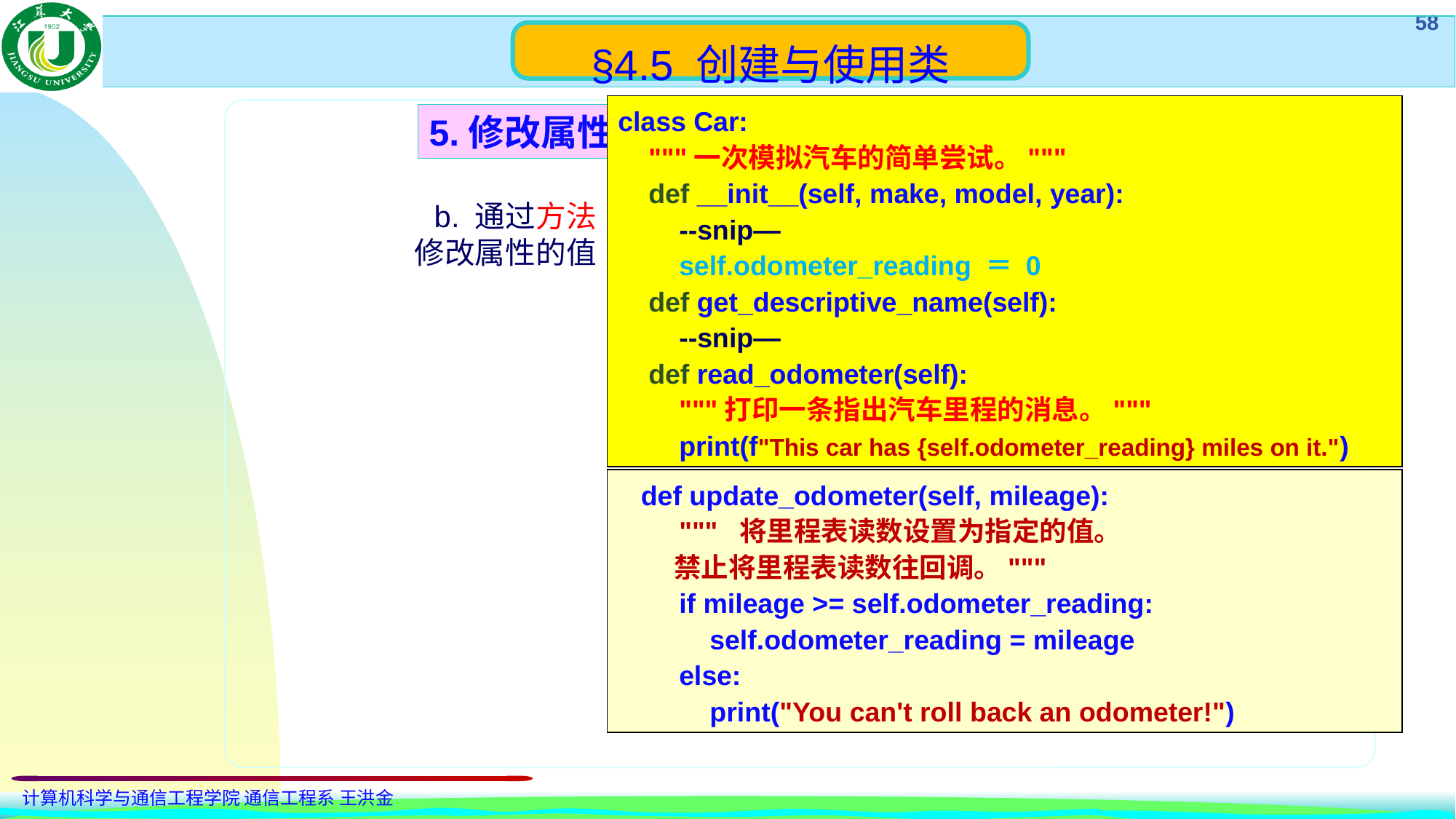

§4.5 创建与使用类
class Car:
    """一次模拟汽车的简单尝试。"""
    def __init__(self, make, model, year):
        --snip—
        self.odometer_reading ＝ 0
    def get_descriptive_name(self):
        --snip—
    def read_odometer(self):
        """打印一条指出汽车里程的消息。"""
        print(f"This car has {self.odometer_reading} miles on it.")
5.修改属性的值
b. 通过方法修改属性的值
   def update_odometer(self, mileage):
        """  将里程表读数设置为指定的值。
        禁止将里程表读数往回调。"""
        if mileage >= self.odometer_reading:
            self.odometer_reading = mileage
        else:
            print("You can't roll back an odometer!")